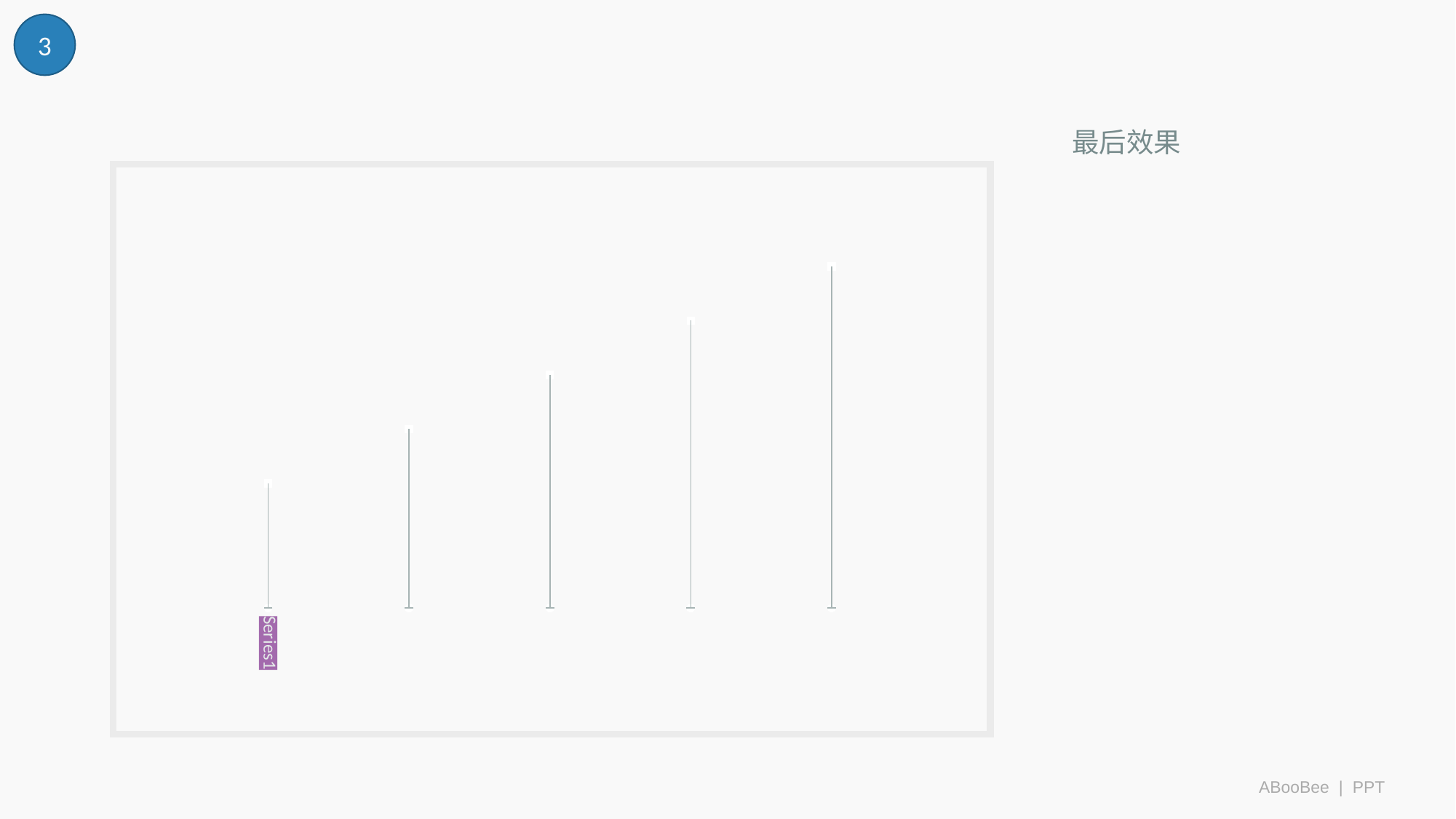

3
最后效果

### Chart

| Category | X 值 | 辅助 |
|---|---|---|